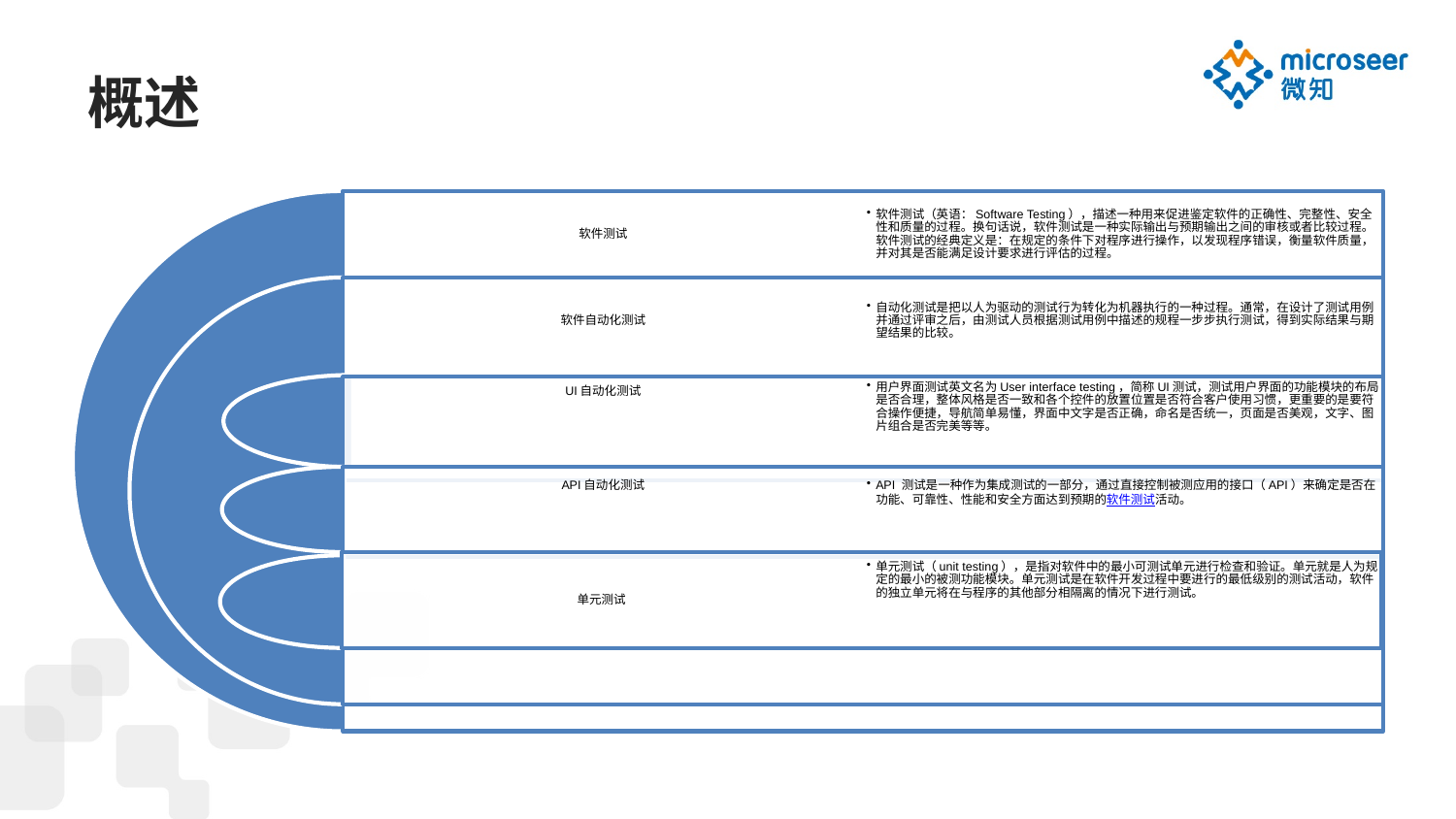

# 概述
软件测试
软件自动化测试
UI自动化测试
API自动化测试
单元测试
软件测试（英语：Software Testing），描述一种用来促进鉴定软件的正确性、完整性、安全性和质量的过程。换句话说，软件测试是一种实际输出与预期输出之间的审核或者比较过程。软件测试的经典定义是：在规定的条件下对程序进行操作，以发现程序错误，衡量软件质量，并对其是否能满足设计要求进行评估的过程。
自动化测试是把以人为驱动的测试行为转化为机器执行的一种过程。通常，在设计了测试用例并通过评审之后，由测试人员根据测试用例中描述的规程一步步执行测试，得到实际结果与期望结果的比较。
用户界面测试英文名为User interface testing，简称UI测试，测试用户界面的功能模块的布局是否合理，整体风格是否一致和各个控件的放置位置是否符合客户使用习惯，更重要的是要符合操作便捷，导航简单易懂，界面中文字是否正确，命名是否统一，页面是否美观，文字、图片组合是否完美等等。
API 测试是一种作为集成测试的一部分，通过直接控制被测应用的接口（API）来确定是否在功能、可靠性、性能和安全方面达到预期的软件测试活动。
单元测试（unit testing），是指对软件中的最小可测试单元进行检查和验证。单元就是人为规定的最小的被测功能模块。单元测试是在软件开发过程中要进行的最低级别的测试活动，软件的独立单元将在与程序的其他部分相隔离的情况下进行测试。